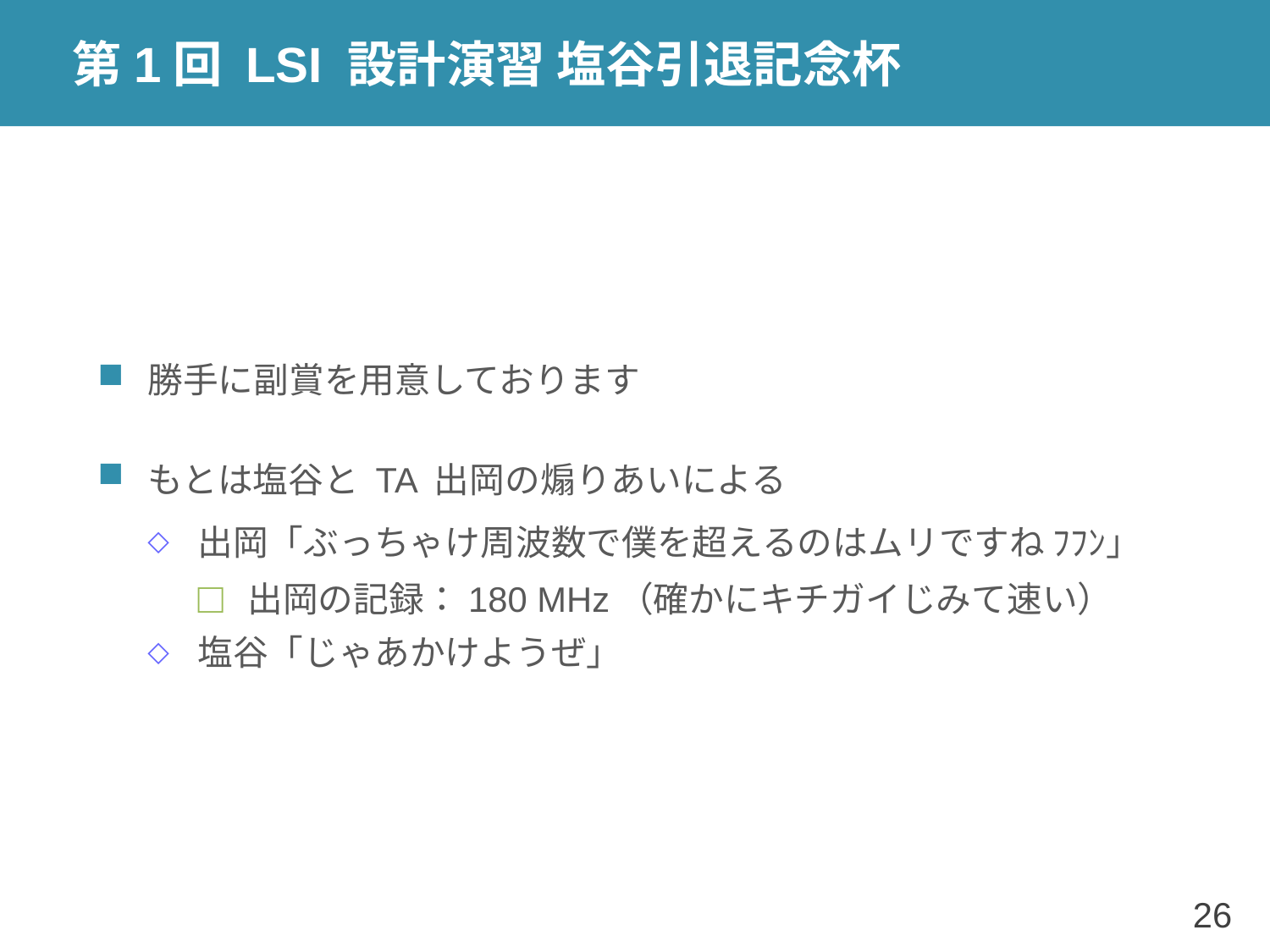

# 第1回 LSI 設計演習 塩谷引退記念杯
勝手に副賞を用意しております
もとは塩谷と TA 出岡の煽りあいによる
出岡「ぶっちゃけ周波数で僕を超えるのはムリですね ﾌﾌﾝ」
出岡の記録：180 MHz（確かにキチガイじみて速い）
塩谷「じゃあかけようぜ」